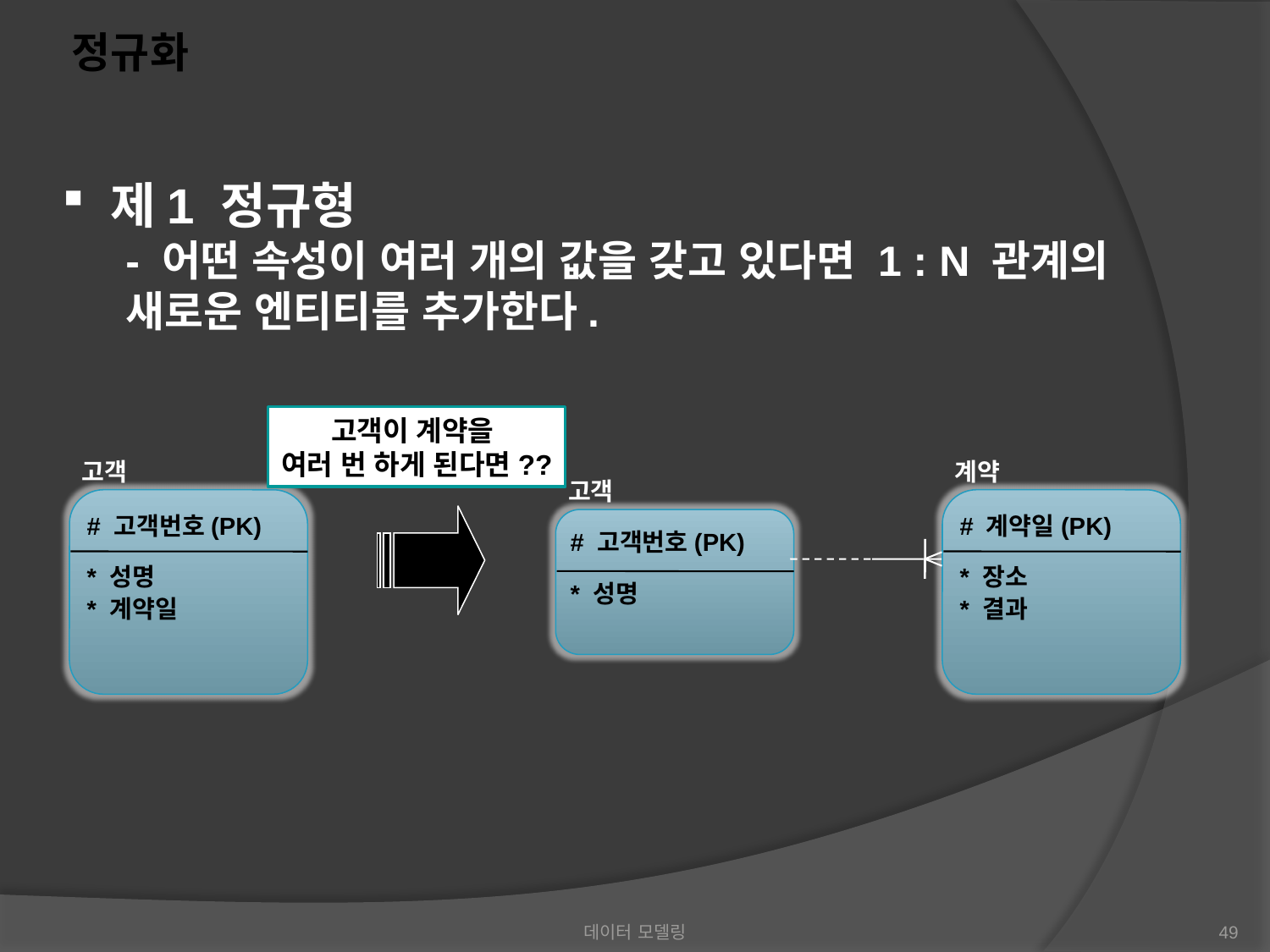

정규화
 제1 정규형
- 어떤 속성이 여러 개의 값을 갖고 있다면 1 : N 관계의 새로운 엔티티를 추가한다.

고객이 계약을
여러 번 하게 된다면??
고객
# 고객번호(PK)

* 성명
* 계약일

계약
# 계약일(PK)

* 장소
* 결과

고객
# 고객번호(PK)

* 성명

데이터 모델링
49